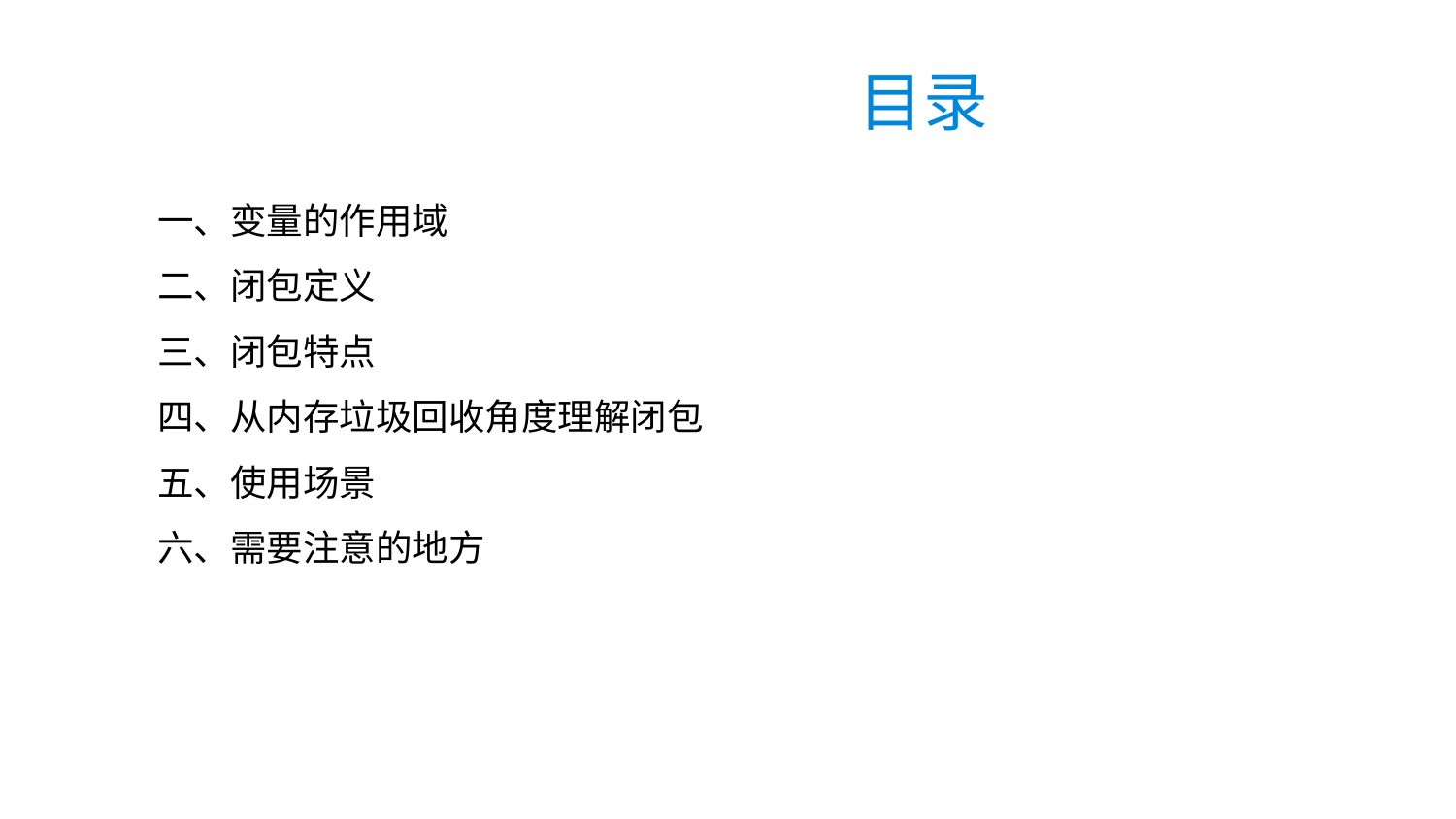

目录
一、变量的作用域
二、闭包定义
三、闭包特点
四、从内存垃圾回收角度理解闭包
五、使用场景
六、需要注意的地方